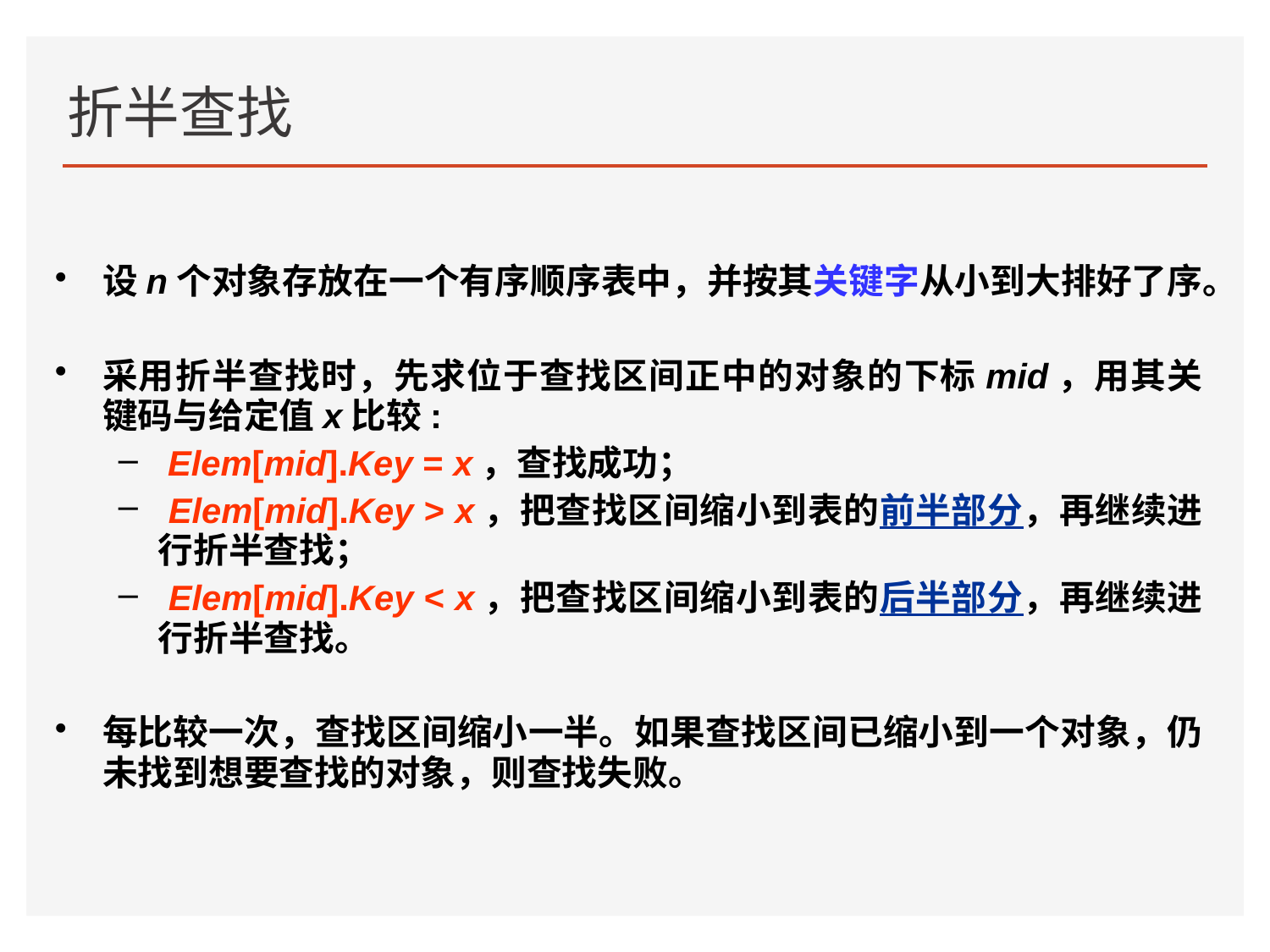

# 折半查找
设n个对象存放在一个有序顺序表中，并按其关键字从小到大排好了序。

采用折半查找时，先求位于查找区间正中的对象的下标mid，用其关键码与给定值x比较:
 Elem[mid].Key = x，查找成功；
 Elem[mid].Key > x，把查找区间缩小到表的前半部分，再继续进行折半查找；
 Elem[mid].Key < x，把查找区间缩小到表的后半部分，再继续进行折半查找。

每比较一次，查找区间缩小一半。如果查找区间已缩小到一个对象，仍未找到想要查找的对象，则查找失败。